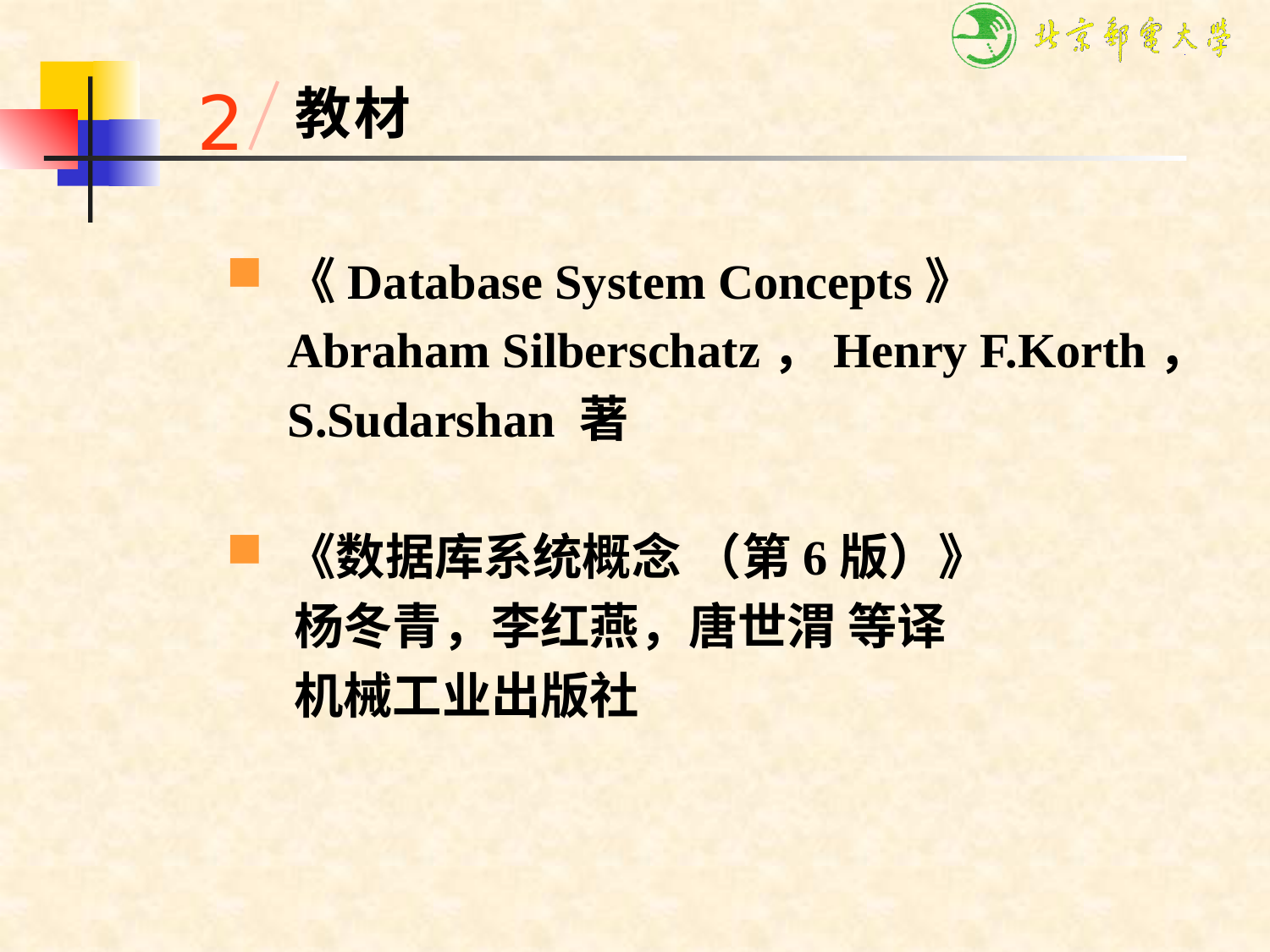

2
教材
《Database System Concepts》
     Abraham Silberschatz，Henry F.Korth，
     S.Sudarshan 著

《数据库系统概念 （第6版）》
     杨冬青，李红燕，唐世渭 等译
     机械工业出版社

5